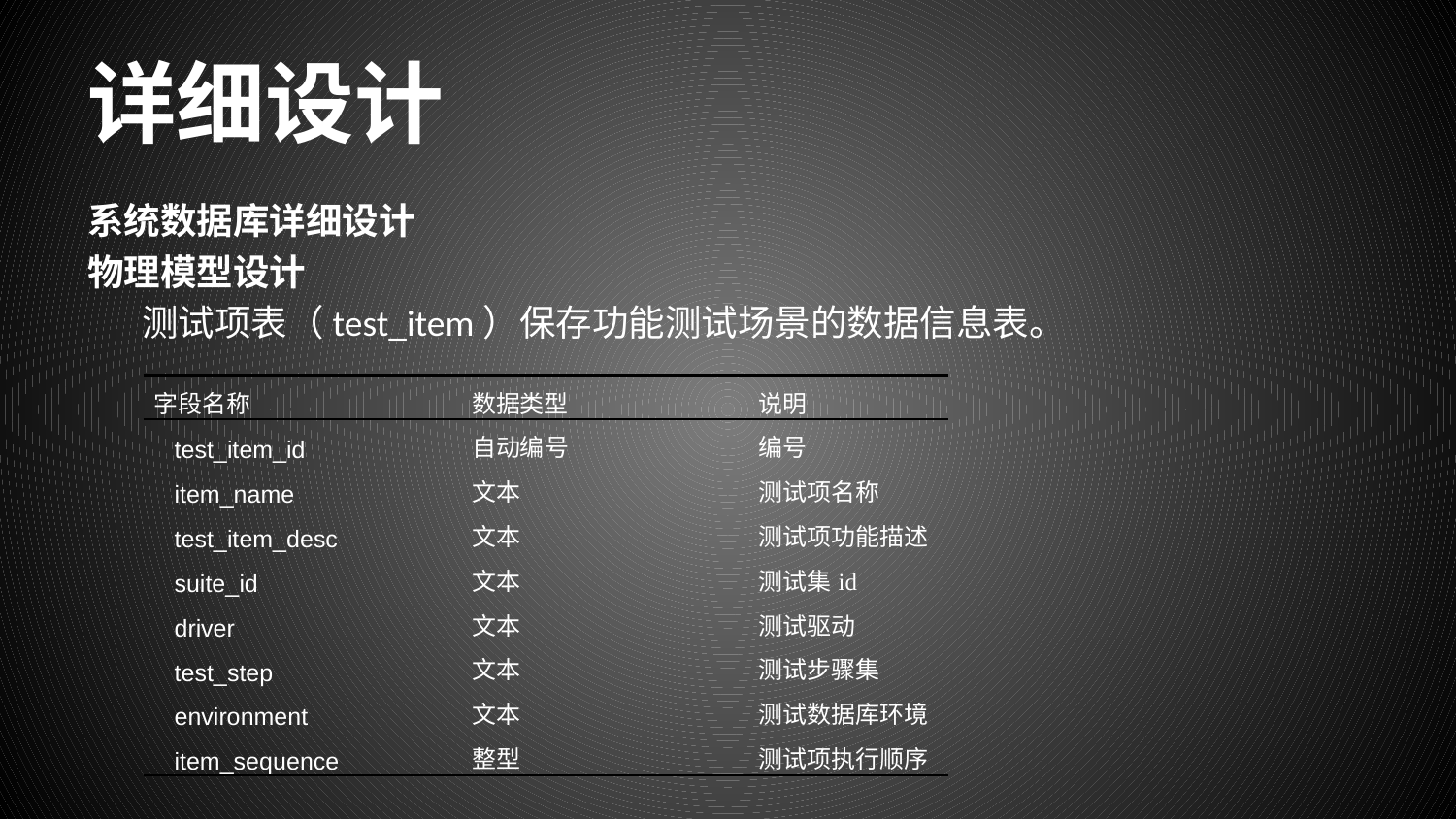

# 详细设计
系统数据库详细设计
物理模型设计
	测试项表（test_item）保存功能测试场景的数据信息表。

| 字段名称 | 数据类型 | 说明 |
| --- | --- | --- |
| test\_item\_id | 自动编号 | 编号 |
| item\_name test\_item\_desc suite\_id driver test\_step environment item\_sequence | 文本 文本 文本 文本 文本 文本 整型 | 测试项名称 测试项功能描述 测试集id 测试驱动 测试步骤集 测试数据库环境 测试项执行顺序 |